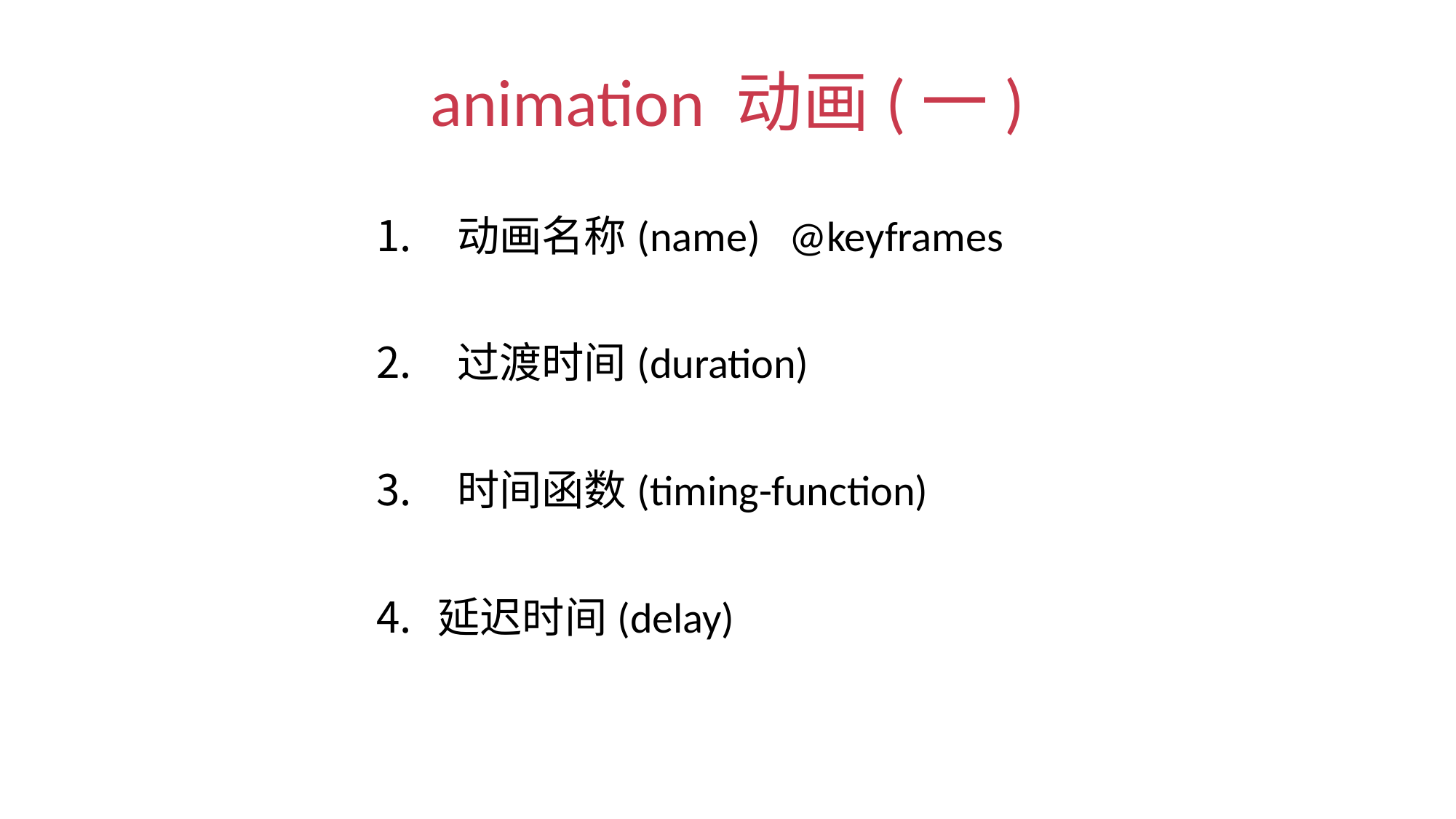

# animation 动画(一)
 动画名称(name)   @keyframes
 过渡时间(duration)
 时间函数(timing-function)
延迟时间(delay)